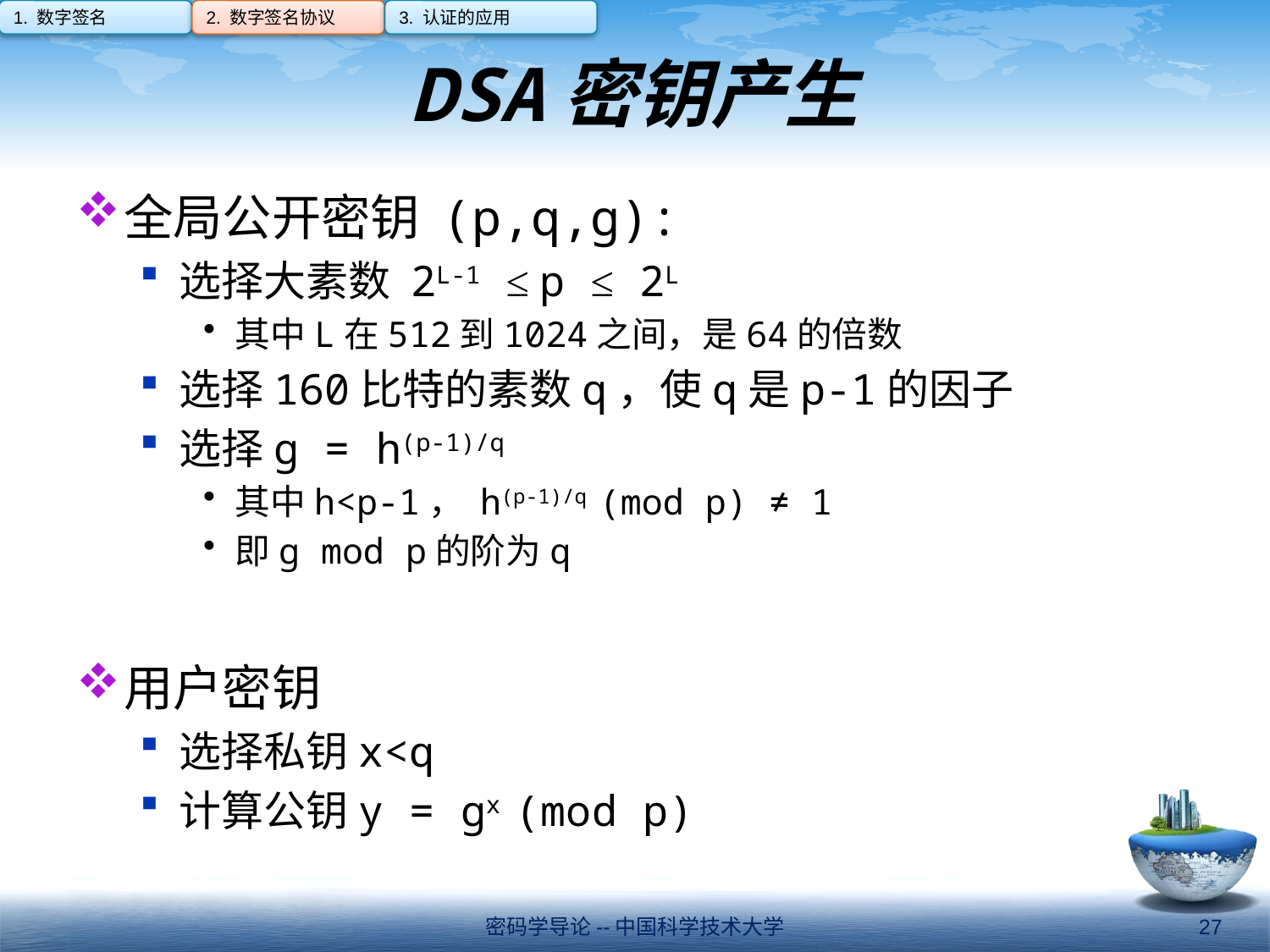

1. 数字签名
2. 数字签名协议
3. 认证的应用
# DSA密钥产生
全局公开密钥 (p,q,g):
选择大素数 2L-1 ≤ p ≤ 2L
其中L在512到1024之间，是64的倍数
选择160比特的素数q，使q是p-1的因子
选择g = h(p-1)/q
其中h<p-1， h(p-1)/q (mod p) ≠ 1
即g mod p的阶为q

用户密钥
选择私钥x<q
计算公钥y = gx (mod p)
密码学导论--中国科学技术大学
27